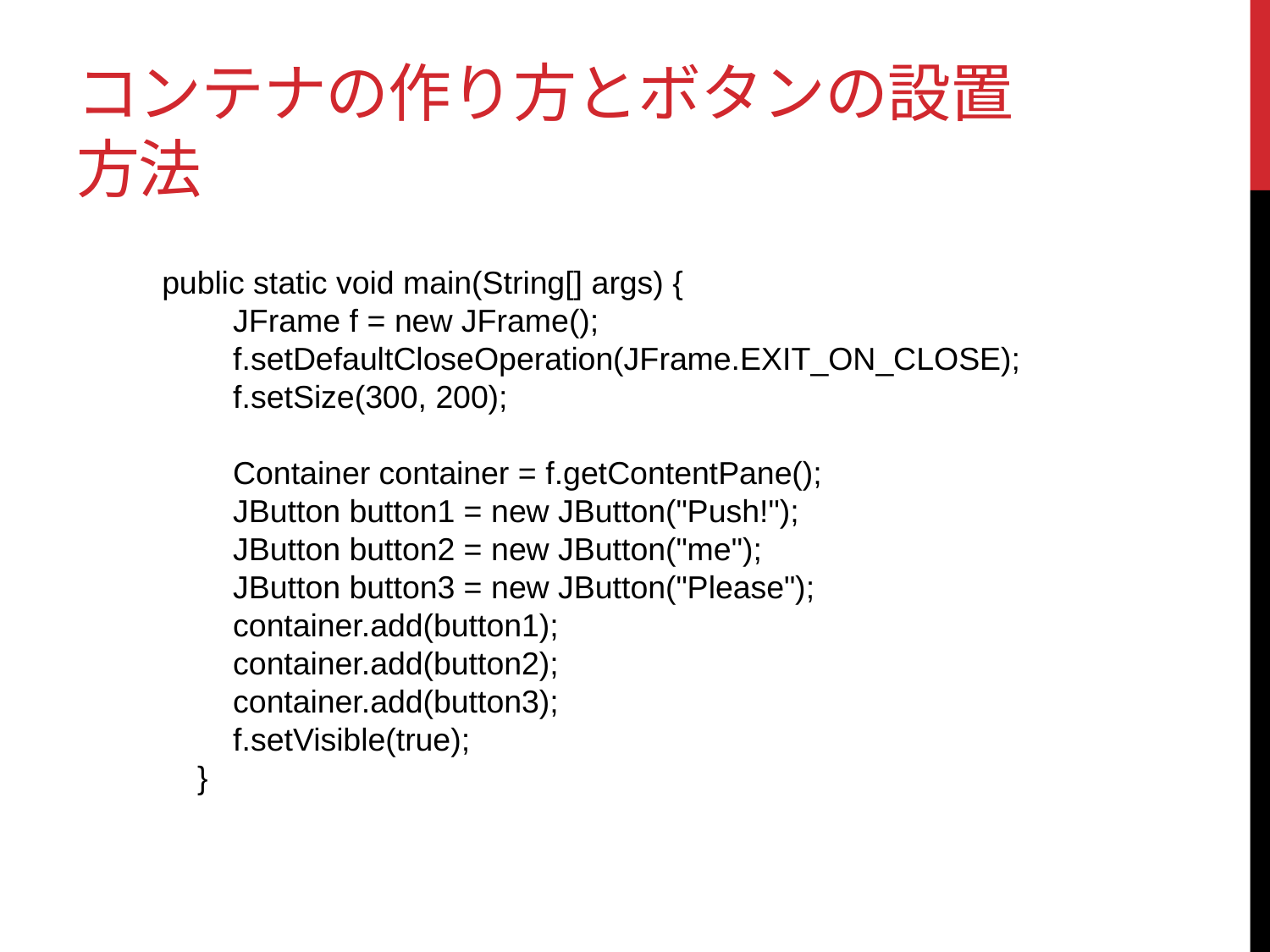

# コンテナの作り方とボタンの設置方法
public static void main(String[] args) {
        JFrame f = new JFrame();
        f.setDefaultCloseOperation(JFrame.EXIT_ON_CLOSE);
        f.setSize(300, 200);

        Container container = f.getContentPane();
        JButton button1 = new JButton("Push!");
        JButton button2 = new JButton("me");
        JButton button3 = new JButton("Please");
        container.add(button1);
        container.add(button2);
        container.add(button3);
        f.setVisible(true);
    }